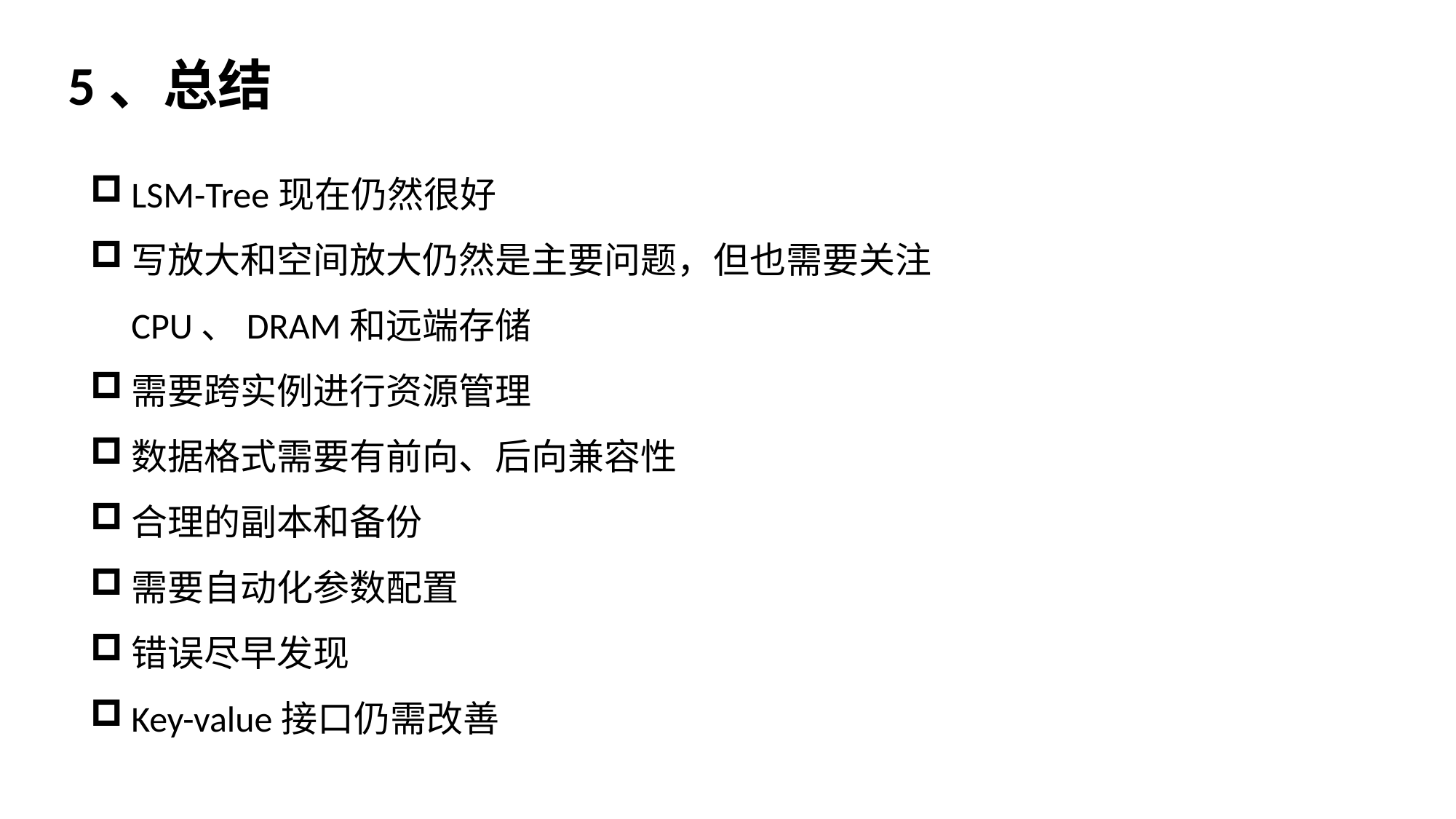

5、总结
LSM-Tree现在仍然很好
写放大和空间放大仍然是主要问题，但也需要关注CPU、DRAM和远端存储
需要跨实例进行资源管理
数据格式需要有前向、后向兼容性
合理的副本和备份
需要自动化参数配置
错误尽早发现
Key-value接口仍需改善